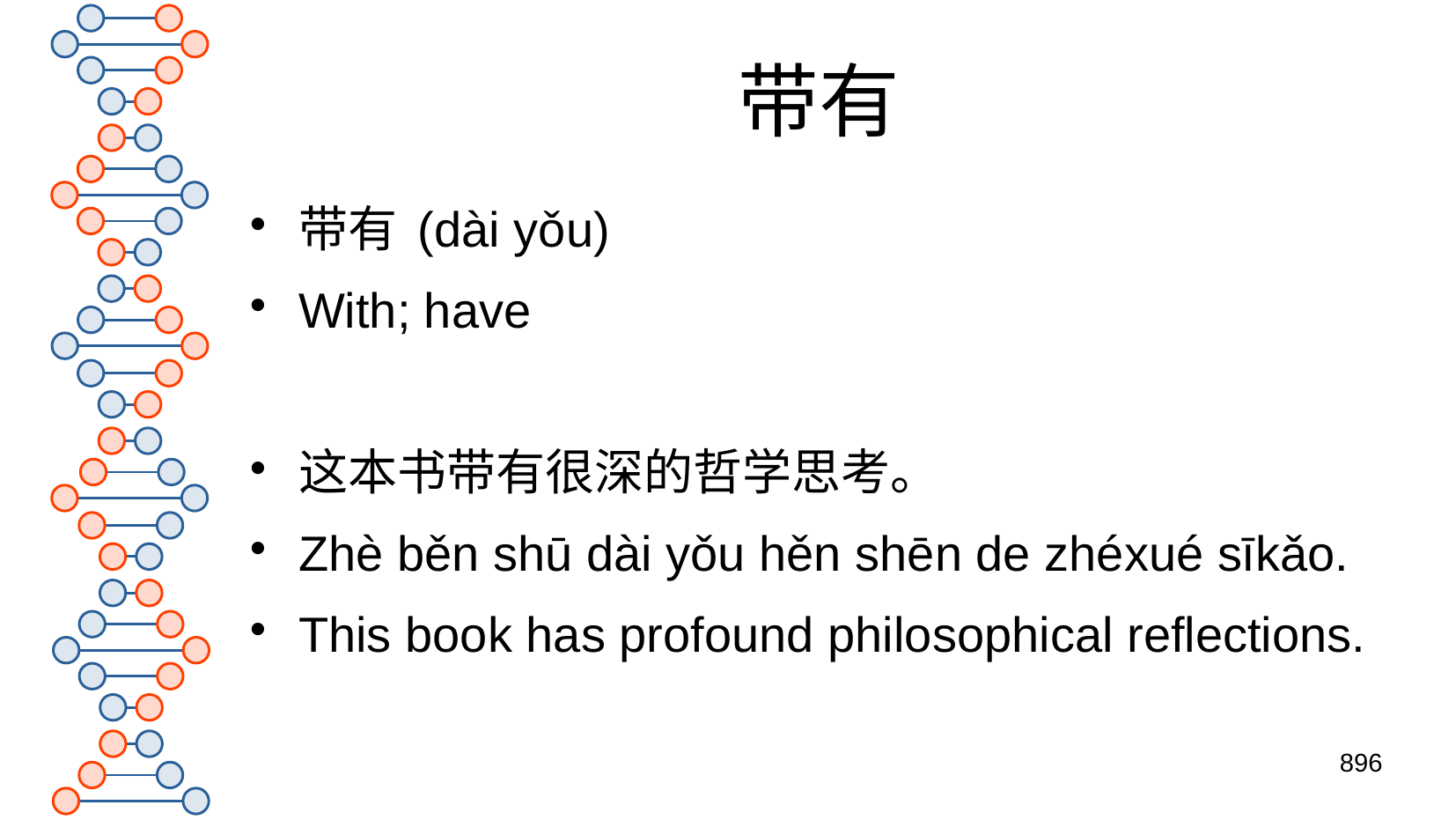

# 带有
带有 (dài yǒu)
With; have

这本书带有很深的哲学思考。
Zhè běn shū dài yǒu hěn shēn de zhéxué sīkǎo.
This book has profound philosophical reflections.

896